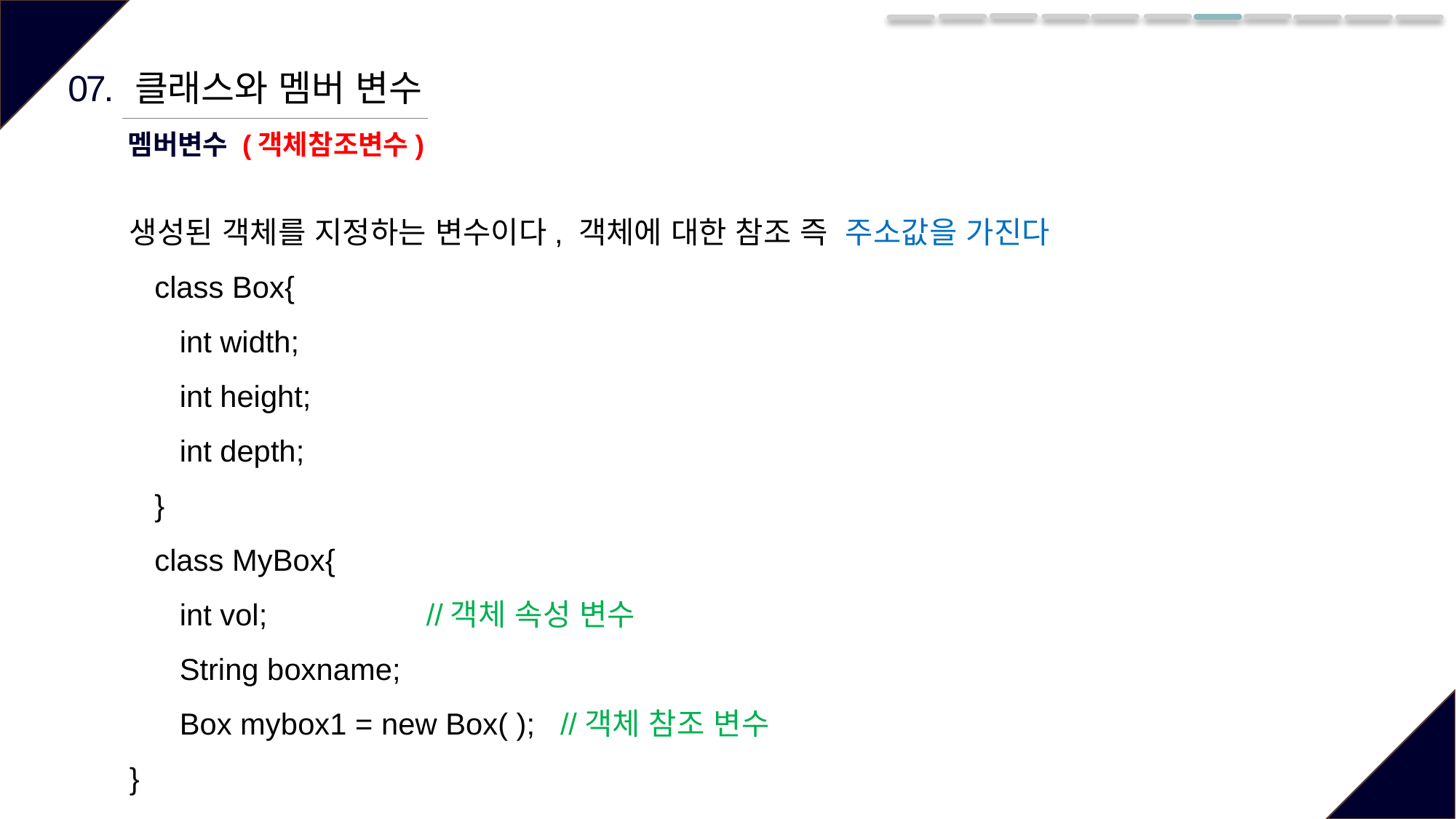

07.
클래스와 멤버 변수
멤버변수 (객체참조변수)
생성된 객체를 지정하는 변수이다, 객체에 대한 참조 즉  주소값을 가진다
   class Box{
      int width;
      int height;
      int depth;
   }
   class MyBox{
      int vol;                   //객체 속성 변수
      String boxname;
      Box mybox1 = new Box( );   //객체 참조 변수
}